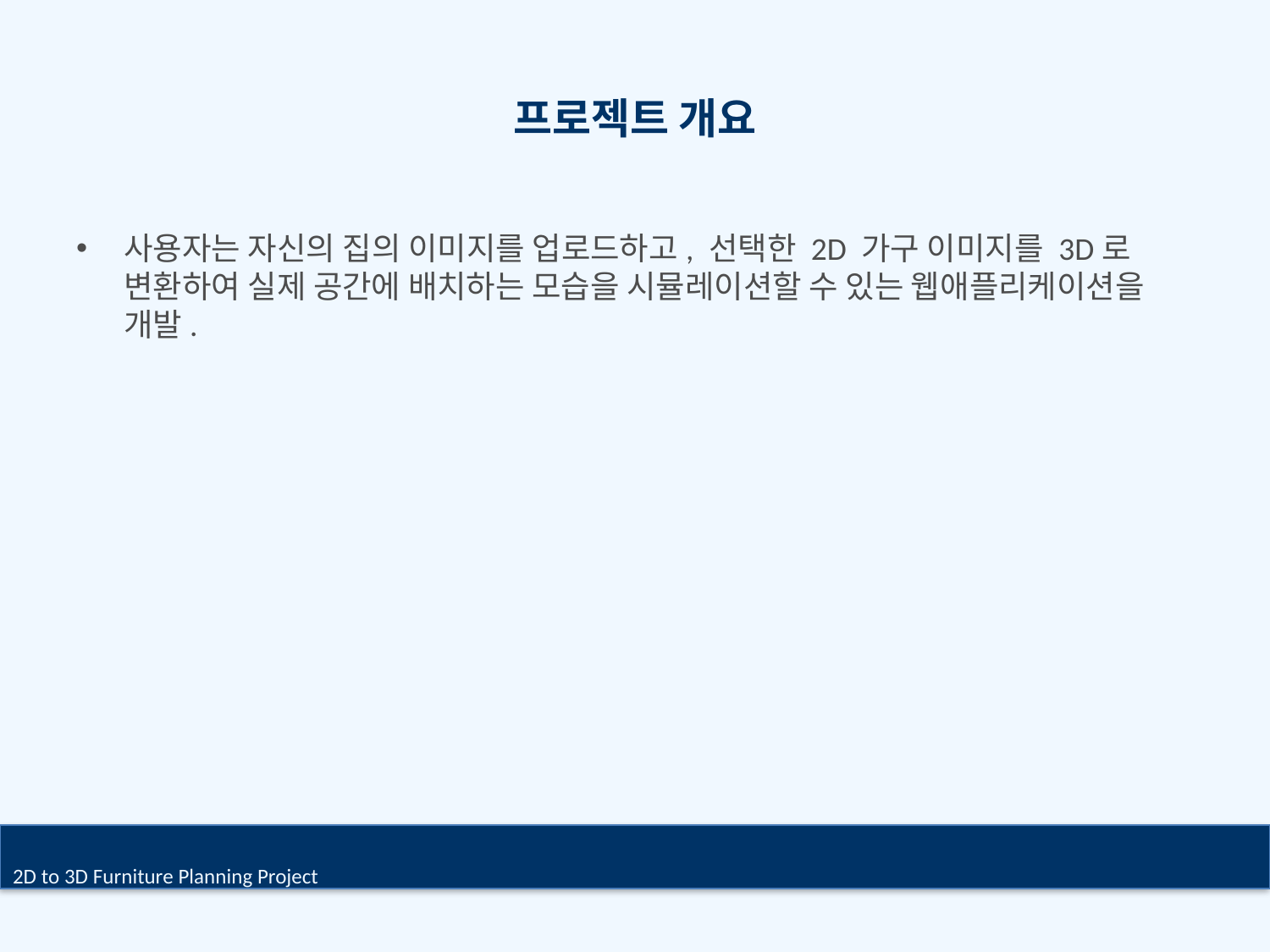

# 프로젝트 개요
사용자는 자신의 집의 이미지를 업로드하고, 선택한 2D 가구 이미지를 3D로 변환하여 실제 공간에 배치하는 모습을 시뮬레이션할 수 있는 웹애플리케이션을 개발.

2D to 3D Furniture Planning Project